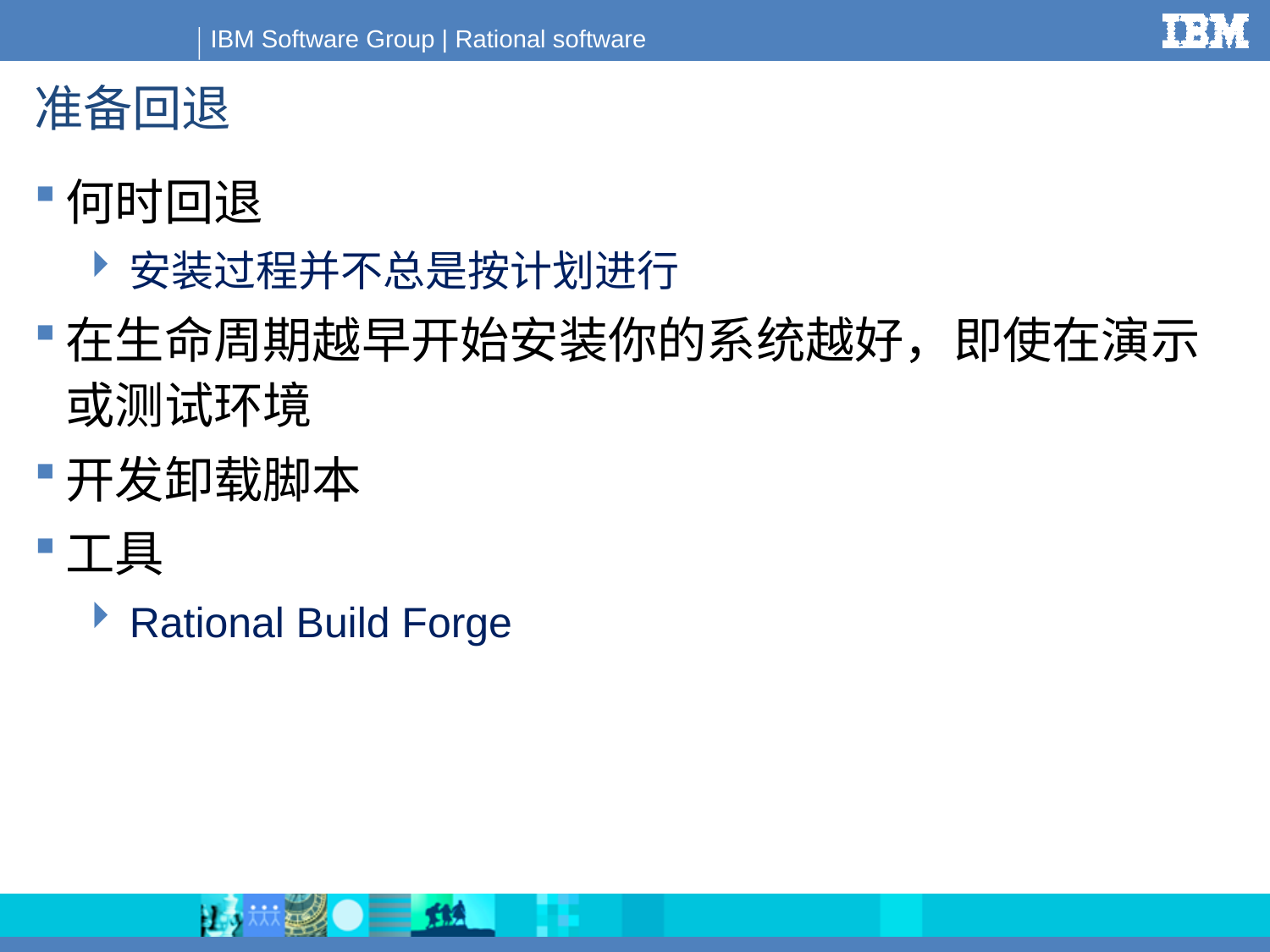

# 准备回退
何时回退
安装过程并不总是按计划进行
在生命周期越早开始安装你的系统越好，即使在演示或测试环境
开发卸载脚本
工具
Rational Build Forge